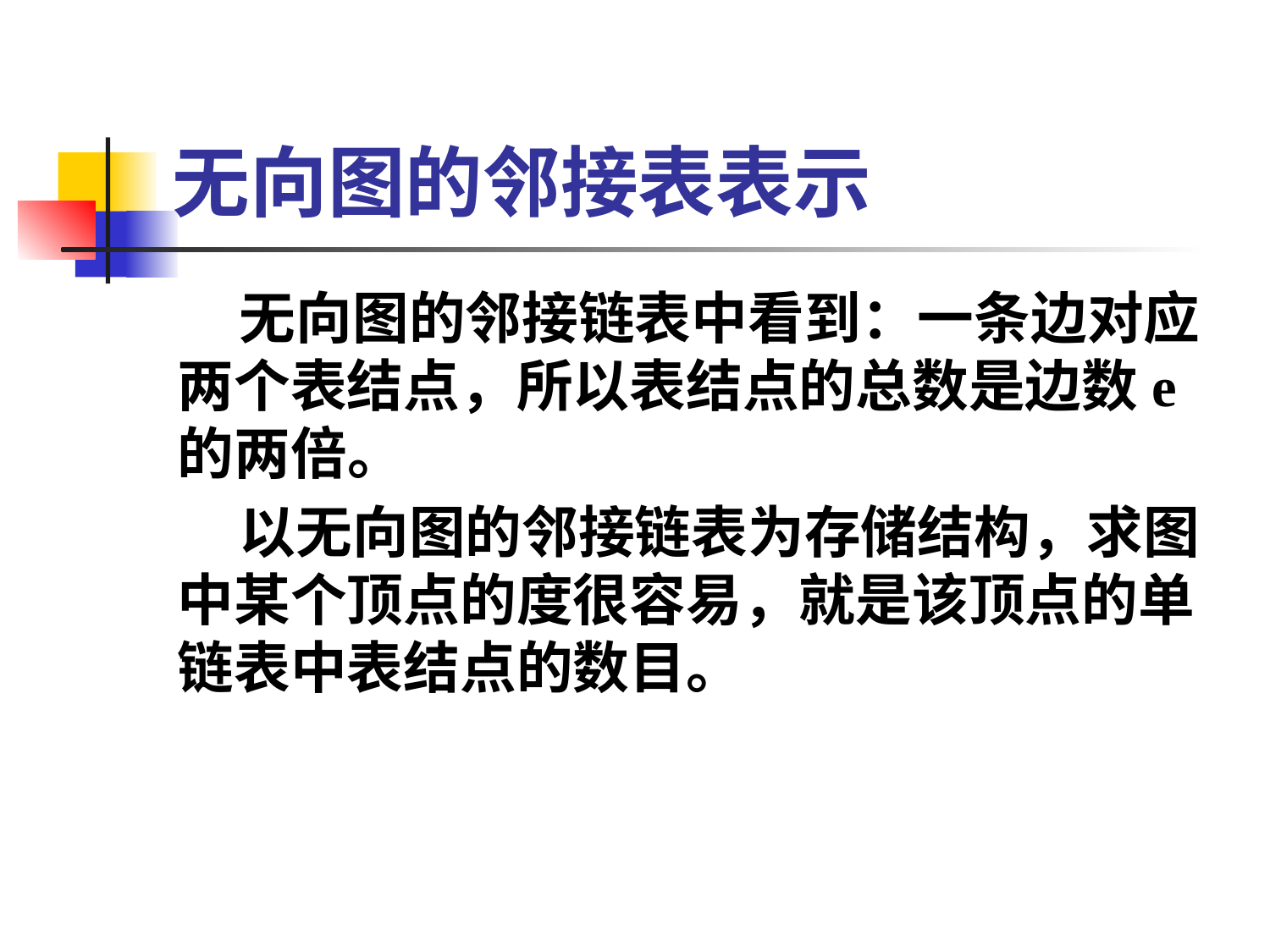

# 无向图的邻接表表示
无向图的邻接链表中看到：一条边对应两个表结点，所以表结点的总数是边数e的两倍。
以无向图的邻接链表为存储结构，求图中某个顶点的度很容易，就是该顶点的单链表中表结点的数目。
43